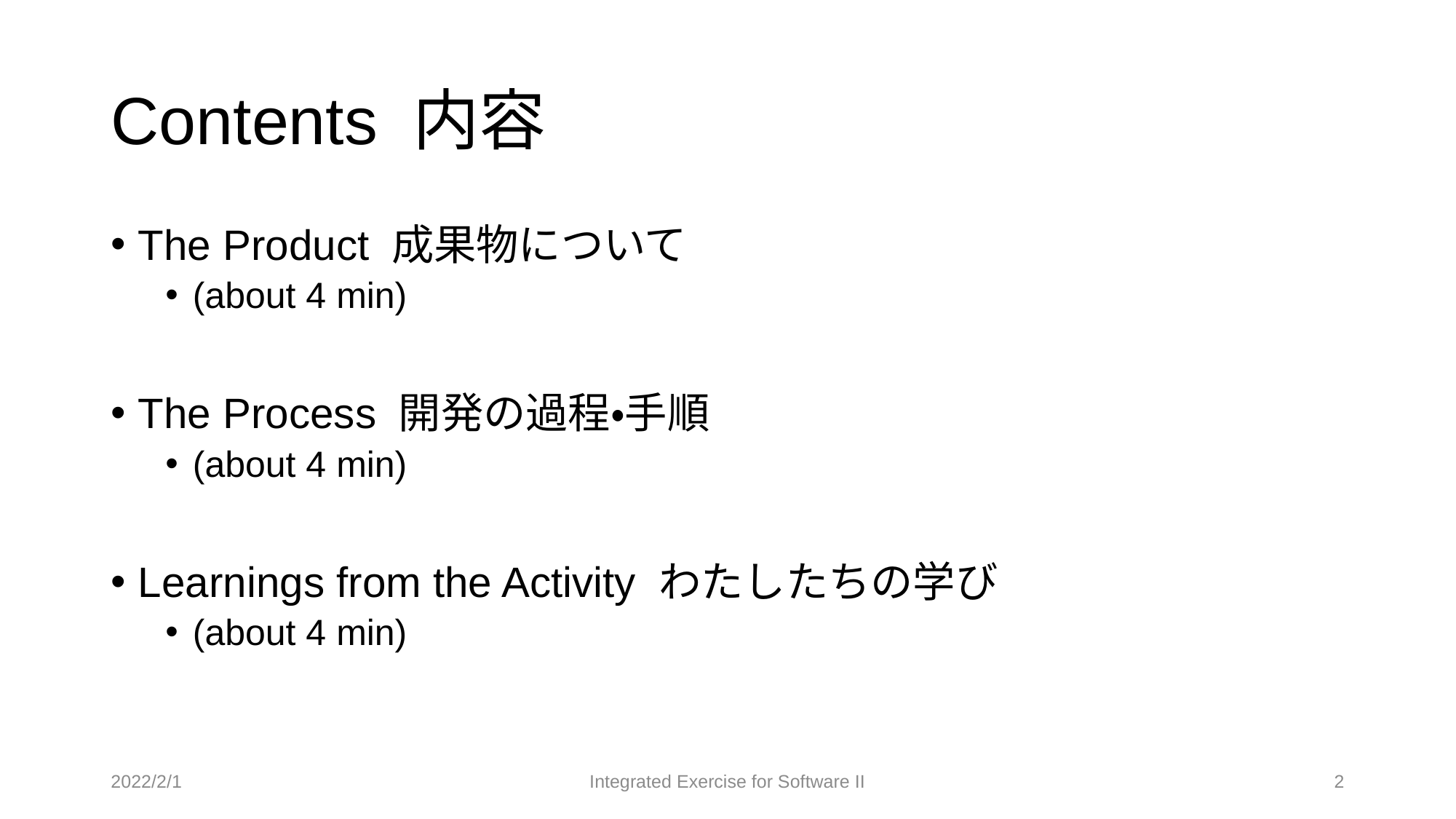

# Contents 内容
The Product 成果物について
(about 4 min)

The Process 開発の過程・手順
(about 4 min)

Learnings from the Activity わたしたちの学び
(about 4 min)
2022/2/1
Integrated Exercise for Software II
2